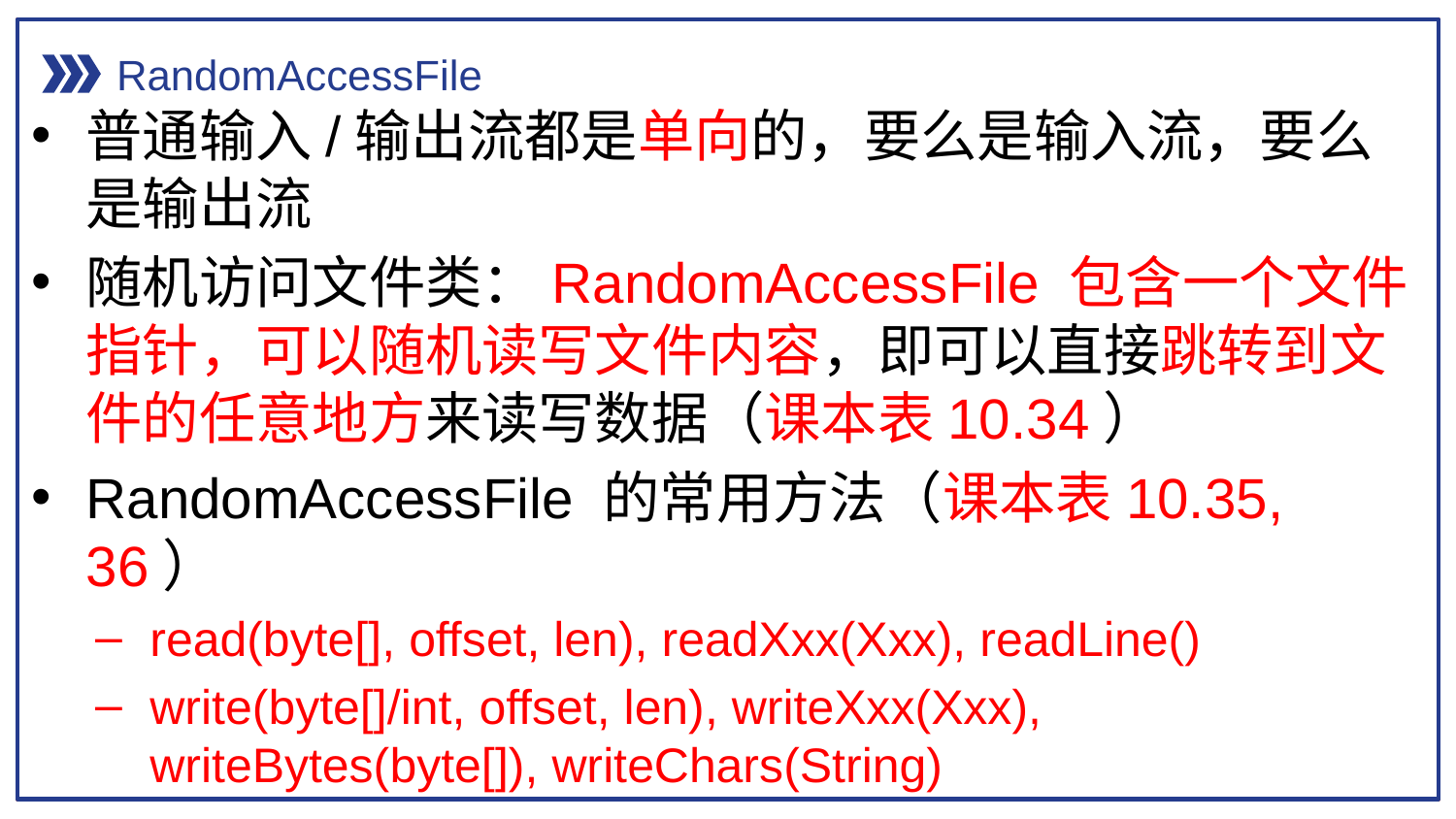

RandomAccessFile

普通输入/输出流都是单向的，要么是输入流，要么是输出流
随机访问文件类：RandomAccessFile 包含一个文件指针，可以随机读写文件内容，即可以直接跳转到文件的任意地方来读写数据（课本表10.34）
RandomAccessFile 的常用方法（课本表10.35, 36）
read(byte[], offset, len), readXxx(Xxx), readLine()
write(byte[]/int, offset, len), writeXxx(Xxx), writeBytes(byte[]), writeChars(String)